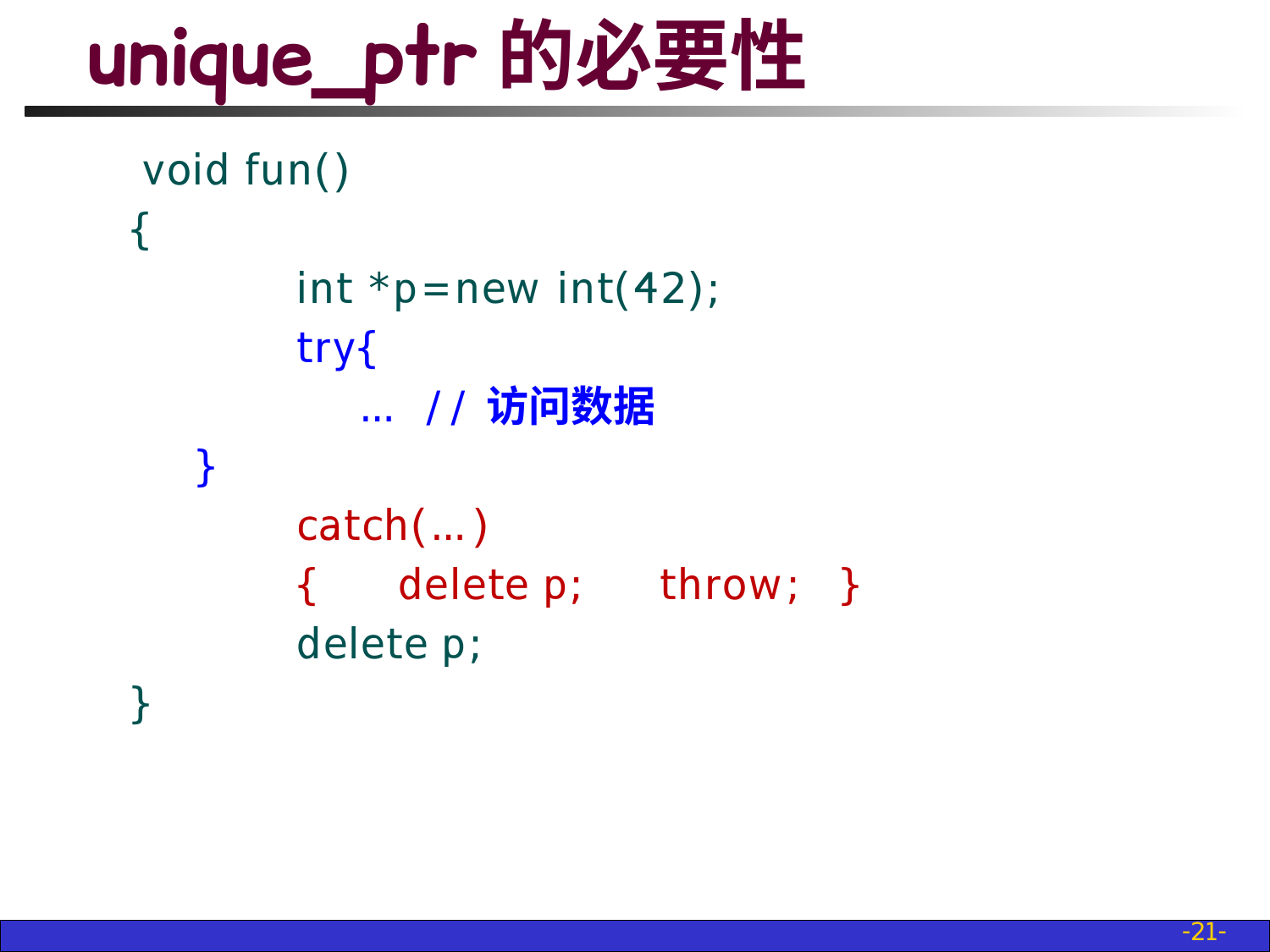

# unique_ptr的必要性
 void fun()
{
		int *p=new int(42);
		try{
		     …  //访问数据
	  }
		catch(…)
		{      delete p;      throw;   }
		delete p;
}
-21-